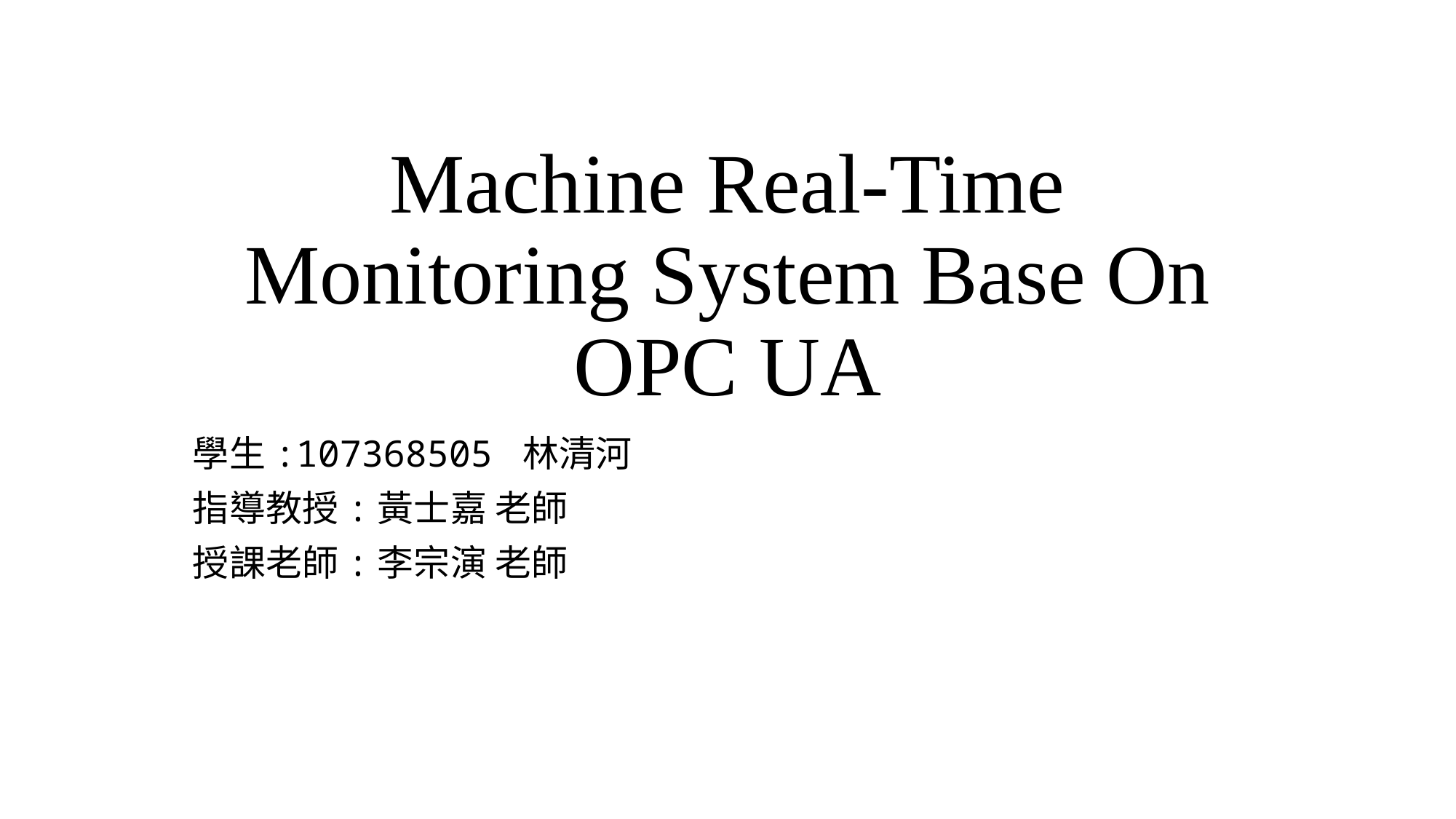

# Machine Real-Time Monitoring System Base On OPC UA
學生:107368505 林清河
指導教授:黃士嘉 老師
授課老師:李宗演 老師